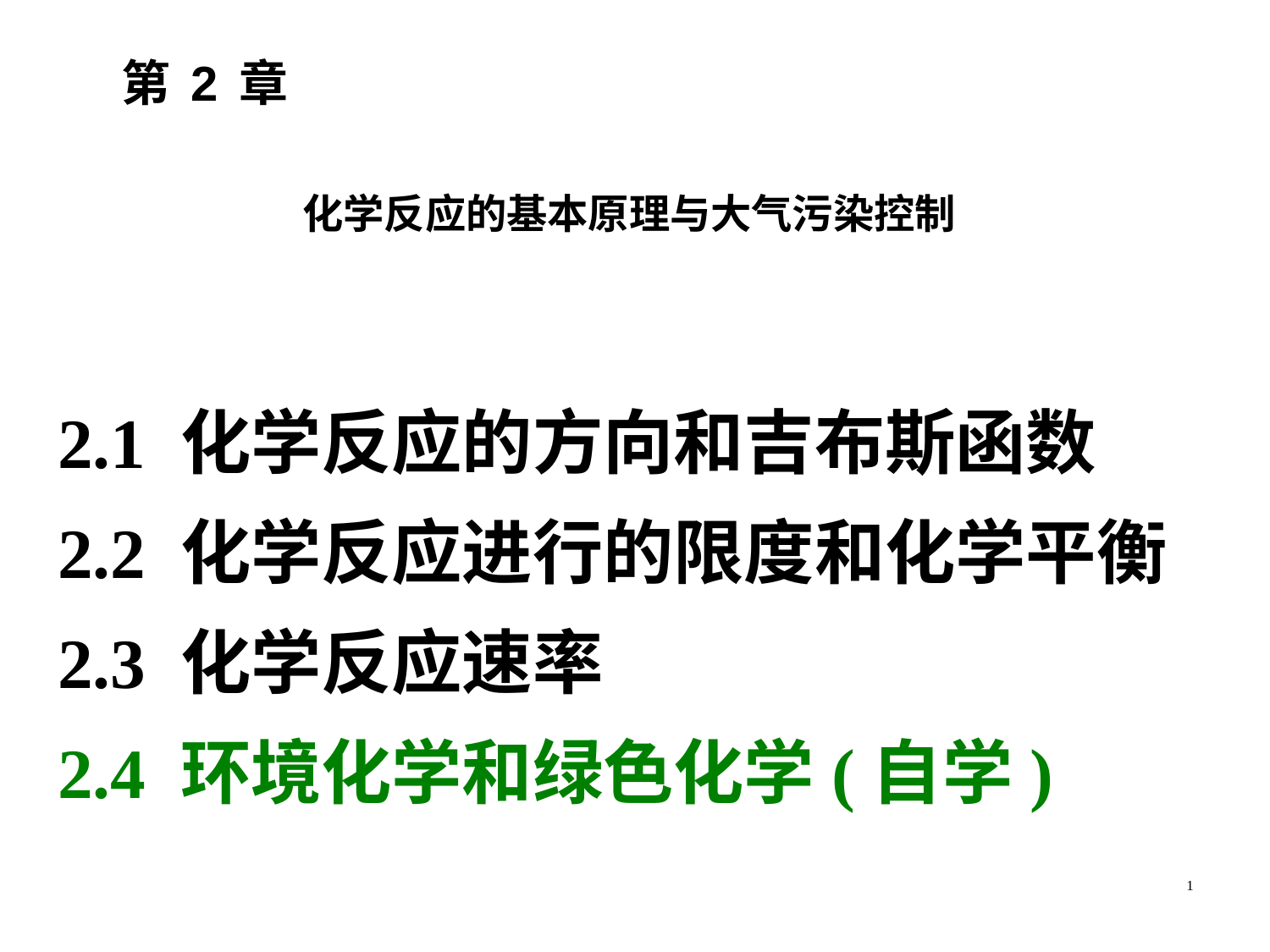

第2章
化学反应的基本原理与大气污染控制
2.1 化学反应的方向和吉布斯函数
2.2 化学反应进行的限度和化学平衡
2.3 化学反应速率
2.4 环境化学和绿色化学(自学)
1